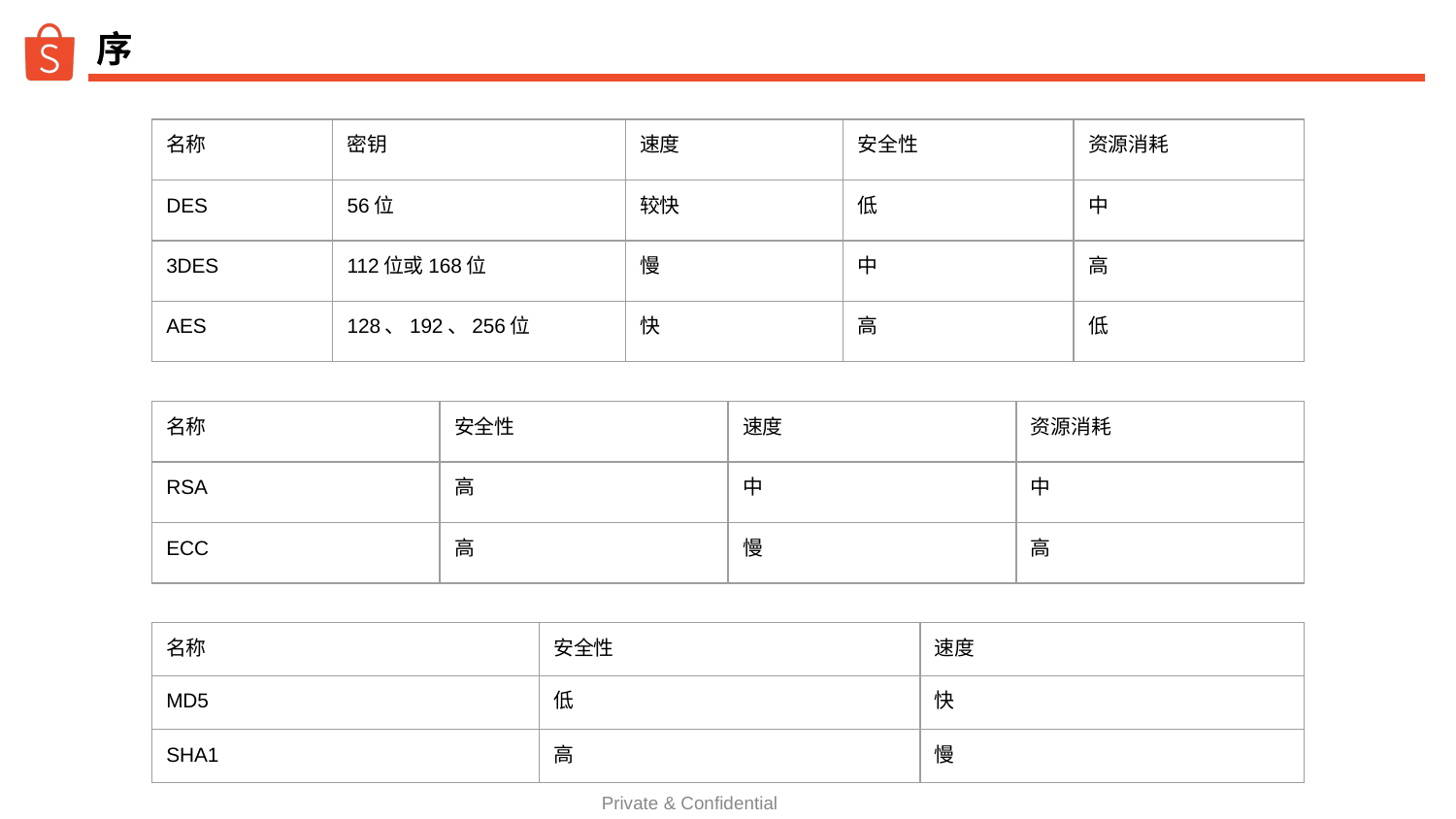

# 序
| 名称 | 密钥 | 速度 | 安全性 | 资源消耗 |
| --- | --- | --- | --- | --- |
| DES | 56位 | 较快 | 低 | 中 |
| 3DES | 112位或168位 | 慢 | 中 | 高 |
| AES | ​​128、192、256位 | 快 | 高 | 低 |
| 名称 | 安全性 | 速度 | 资源消耗 |
| --- | --- | --- | --- |
| RSA | 高 | 中 | 中 |
| ECC | 高 | 慢 | 高 |
| 名称 | 安全性 | 速度 |
| --- | --- | --- |
| MD5 | 低 | 快 |
| SHA1 | 高 | 慢 |
Private & Confidential